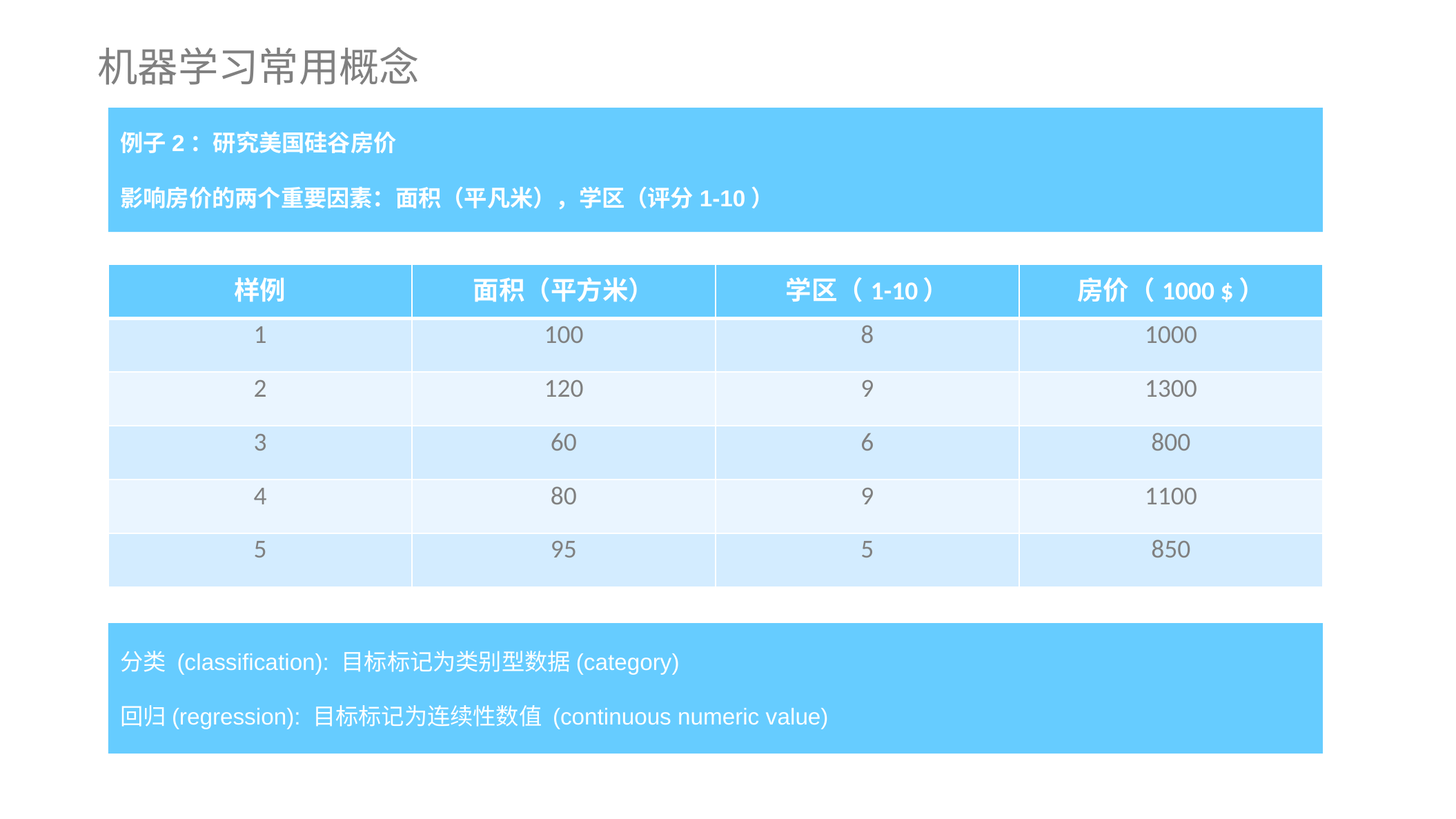

机器学习常用概念
例子2：研究美国硅谷房价

影响房价的两个重要因素：面积（平凡米），学区（评分1-10）
| 样例 | 面积（平方米） | 学区（1-10） | 房价（1000 $） |
| --- | --- | --- | --- |
| 1 | 100 | 8 | 1000 |
| 2 | 120 | 9 | 1300 |
| 3 | 60 | 6 | 800 |
| 4 | 80 | 9 | 1100 |
| 5 | 95 | 5 | 850 |
分类 (classification): 目标标记为类别型数据(category)

回归(regression): 目标标记为连续性数值 (continuous numeric value)